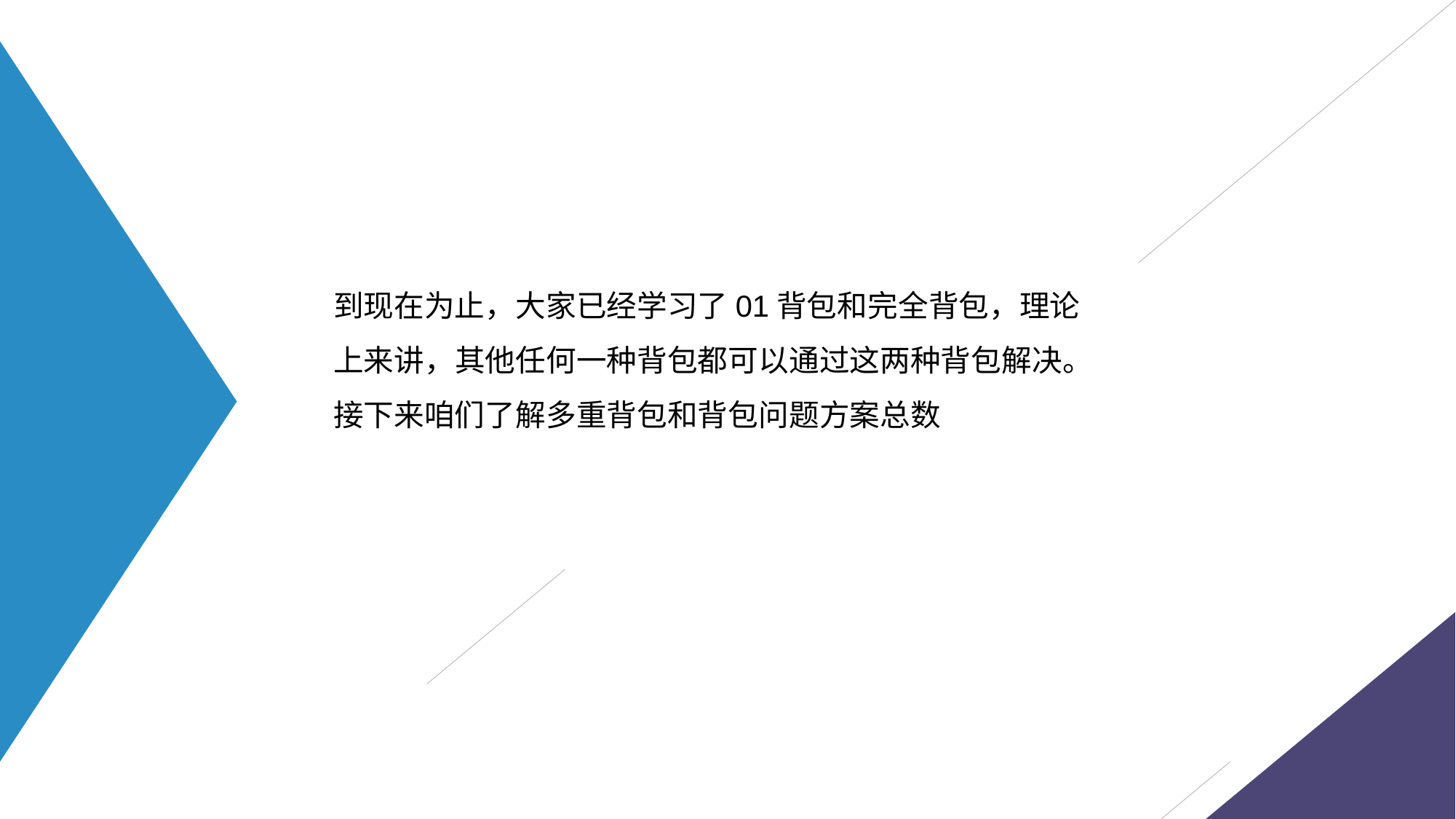

到现在为止，大家已经学习了01背包和完全背包，理论上来讲，其他任何一种背包都可以通过这两种背包解决。接下来咱们了解多重背包和背包问题方案总数